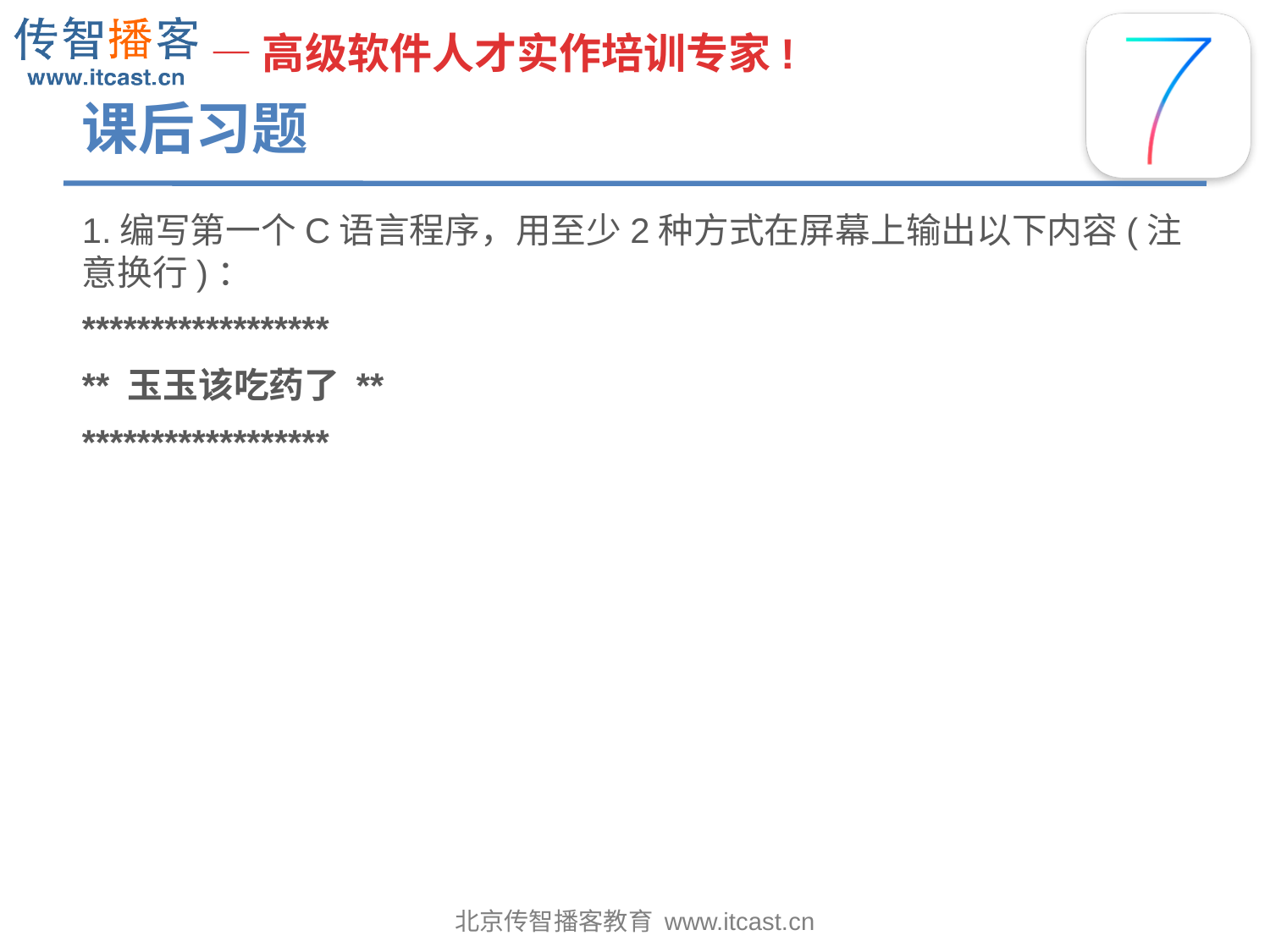

# 课后习题
1.编写第一个C语言程序，用至少2种方式在屏幕上输出以下内容(注意换行)：
******************
** 玉玉该吃药了 **
******************